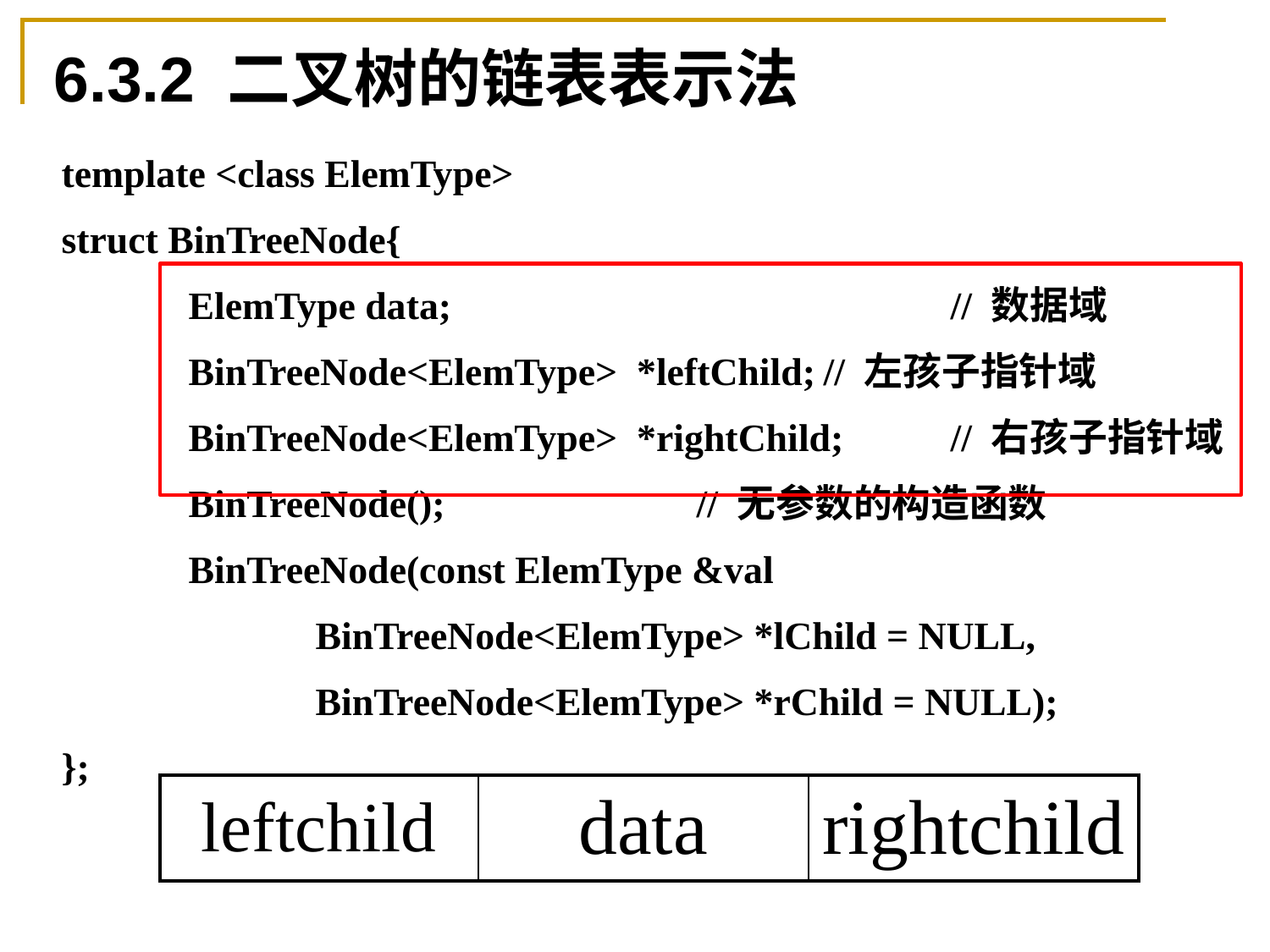

6.3.2 二叉树的链表表示法
template <class ElemType>
struct BinTreeNode{
	ElemType data;				// 数据域
	BinTreeNode<ElemType>  *leftChild;	// 左孩子指针域
	BinTreeNode<ElemType>  *rightChild;	// 右孩子指针域
	BinTreeNode();		// 无参数的构造函数
	BinTreeNode(const ElemType &val
		BinTreeNode<ElemType> *lChild = NULL,
		BinTreeNode<ElemType> *rChild = NULL);
};

| leftchild | data | rightchild |
| --- | --- | --- |